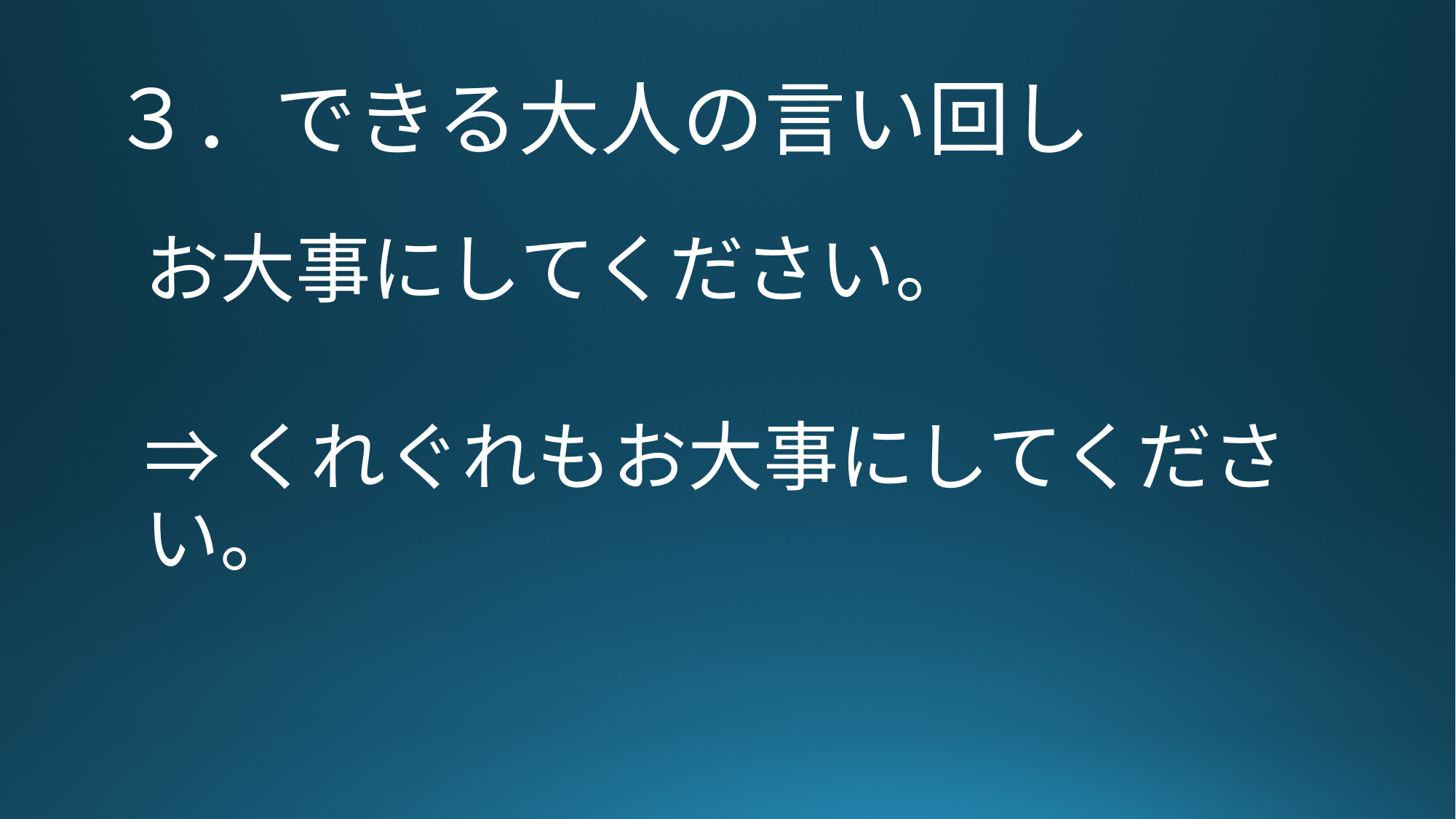

# ３．できる大人の言い回し
お大事にしてください。

⇒くれぐれもお大事にしてください。